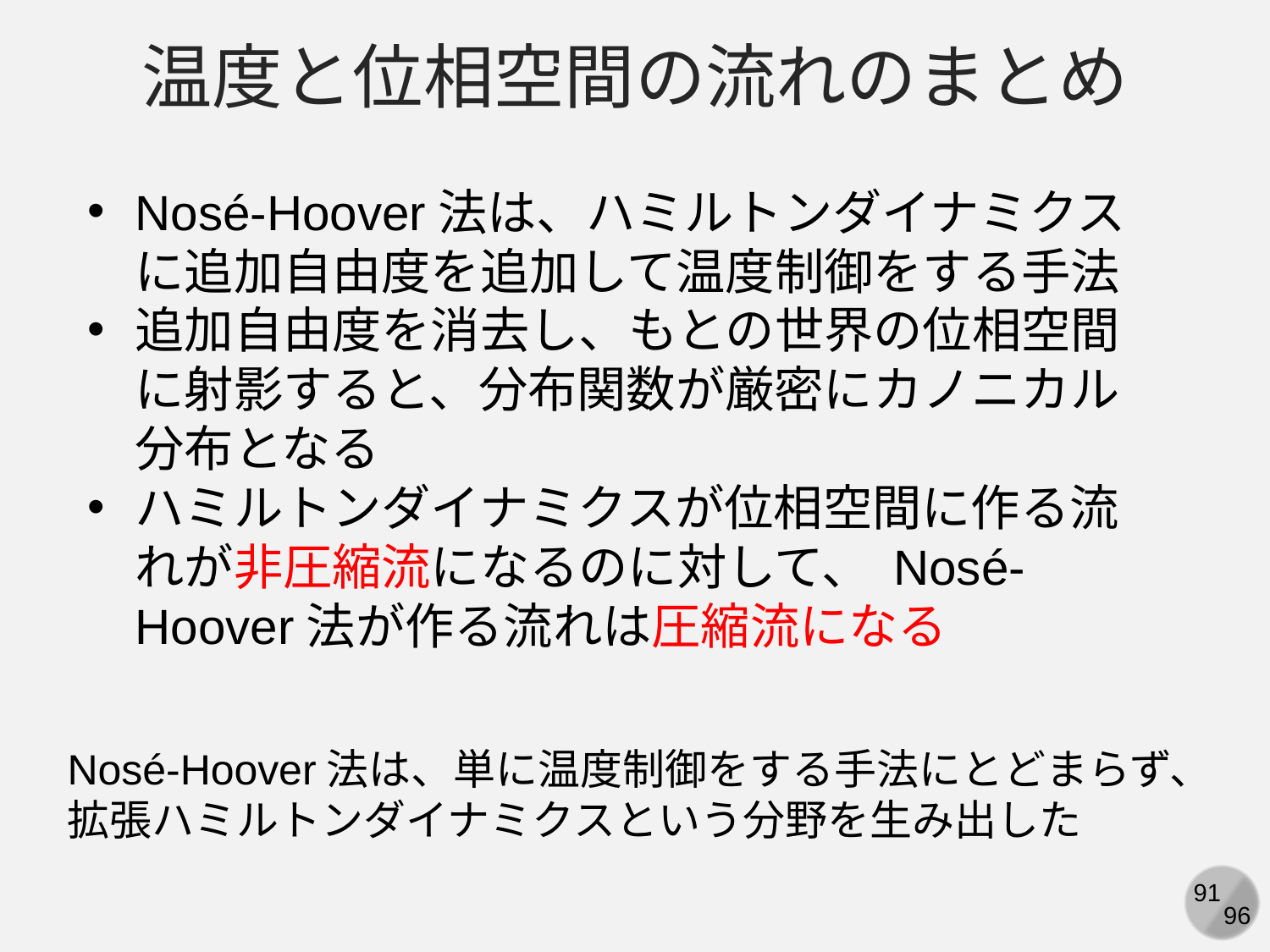

温度と位相空間の流れのまとめ
Nosé-Hoover法は、ハミルトンダイナミクスに追加自由度を追加して温度制御をする手法
追加自由度を消去し、もとの世界の位相空間に射影すると、分布関数が厳密にカノニカル分布となる
ハミルトンダイナミクスが位相空間に作る流れが非圧縮流になるのに対して、 Nosé-Hoover法が作る流れは圧縮流になる
Nosé-Hoover法は、単に温度制御をする手法にとどまらず、拡張ハミルトンダイナミクスという分野を生み出した